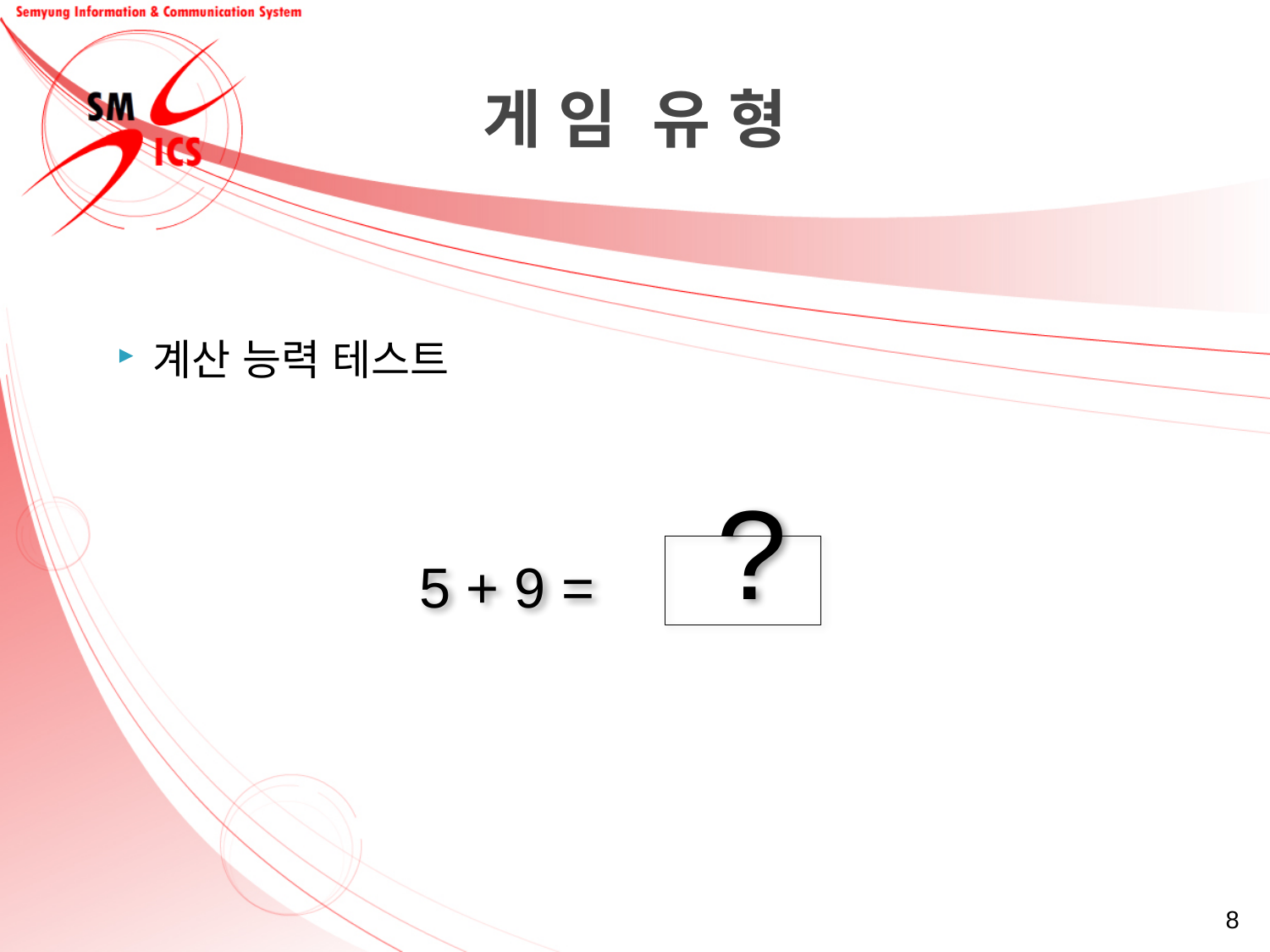

게 임  유 형
계산 능력 테스트
?

5 + 9 =
8